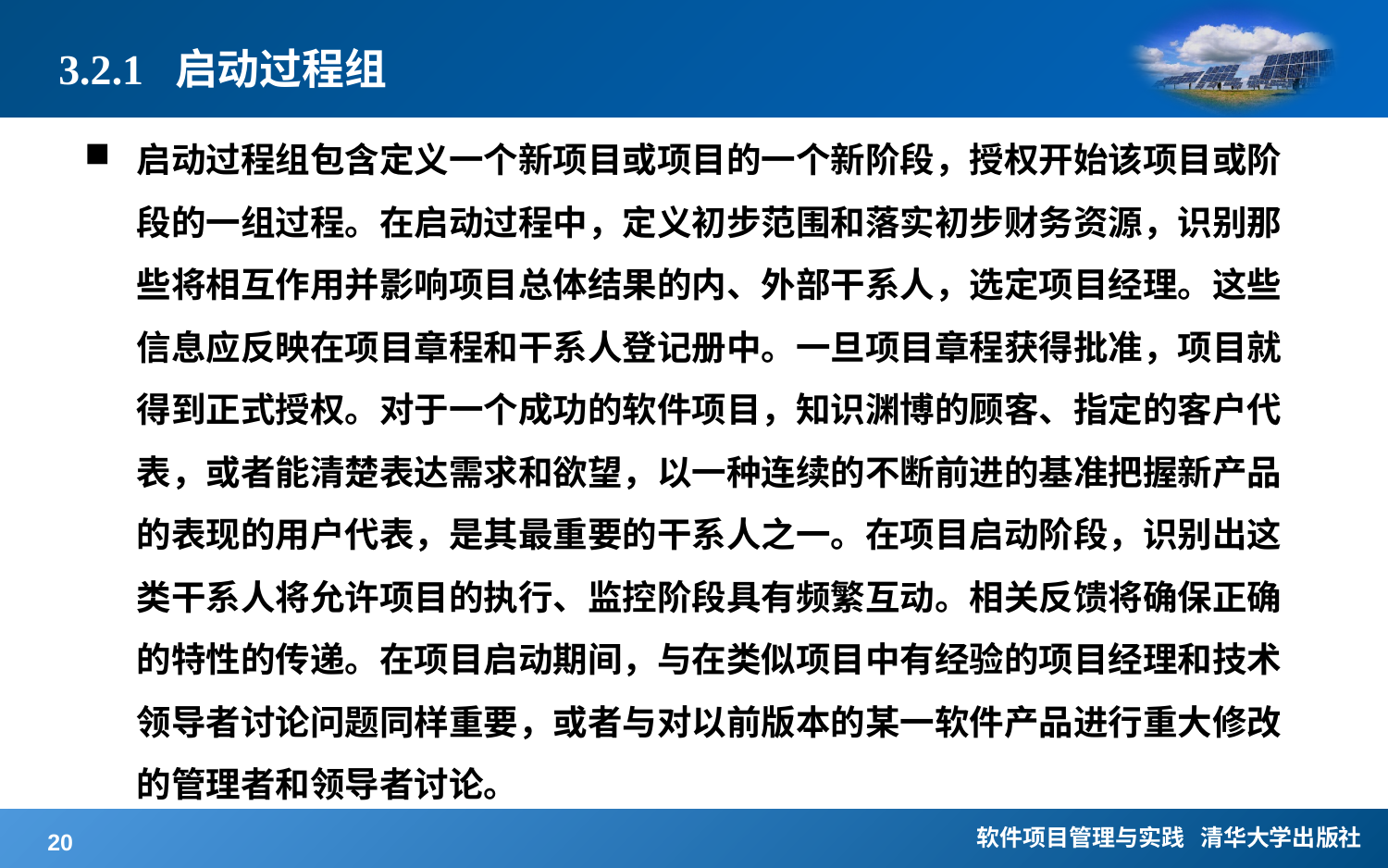

# 3.2.1  启动过程组
启动过程组包含定义一个新项目或项目的一个新阶段，授权开始该项目或阶段的一组过程。在启动过程中，定义初步范围和落实初步财务资源，识别那些将相互作用并影响项目总体结果的内、外部干系人，选定项目经理。这些信息应反映在项目章程和干系人登记册中。一旦项目章程获得批准，项目就得到正式授权。对于一个成功的软件项目，知识渊博的顾客、指定的客户代表，或者能清楚表达需求和欲望，以一种连续的不断前进的基准把握新产品的表现的用户代表，是其最重要的干系人之一。在项目启动阶段，识别出这类干系人将允许项目的执行、监控阶段具有频繁互动。相关反馈将确保正确的特性的传递。在项目启动期间，与在类似项目中有经验的项目经理和技术领导者讨论问题同样重要，或者与对以前版本的某一软件产品进行重大修改的管理者和领导者讨论。